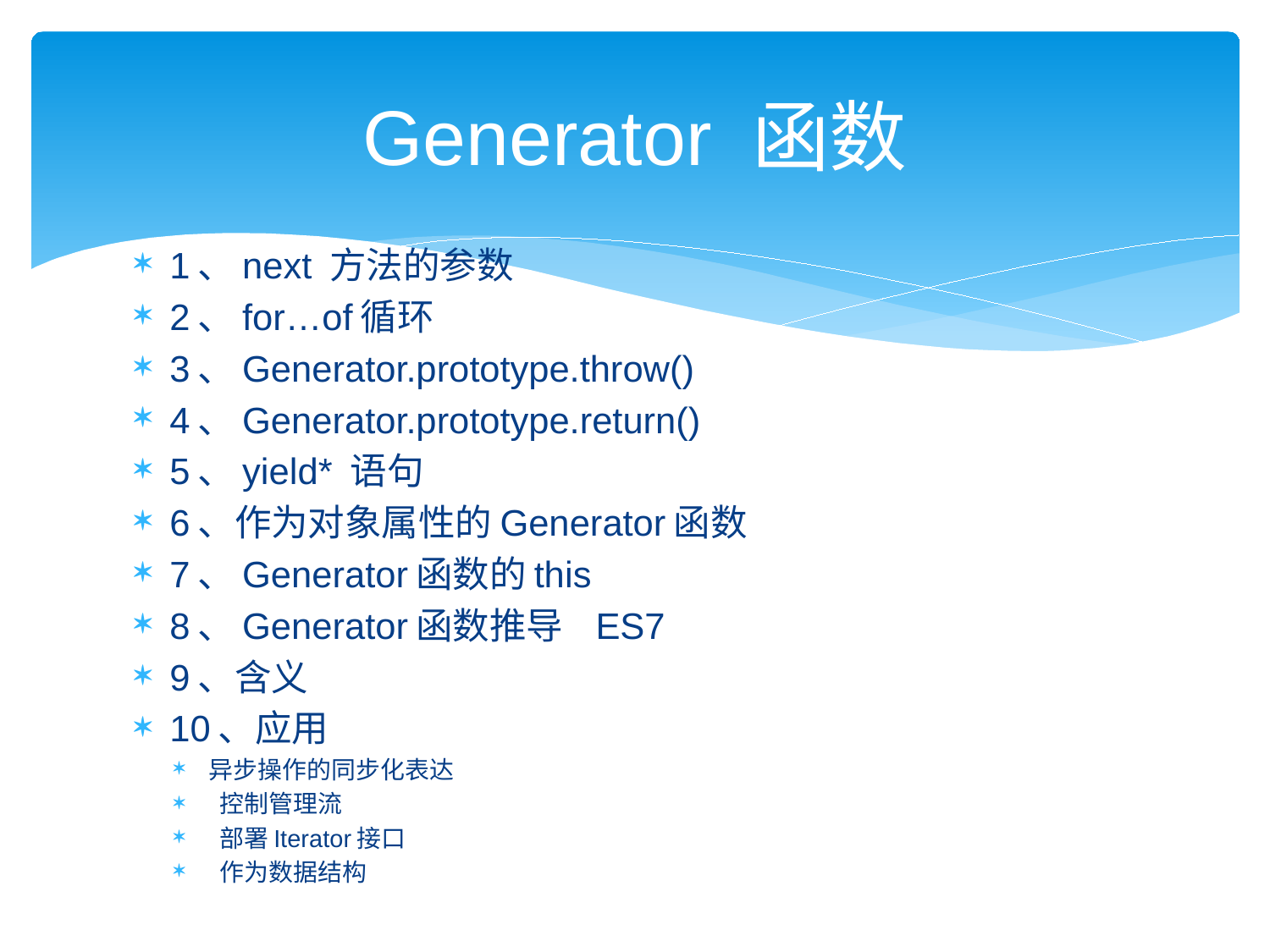

# Generator 函数
1、next 方法的参数
2、for…of循环
3、Generator.prototype.throw()
4、Generator.prototype.return()
5、yield* 语句
6、作为对象属性的Generator函数
7、Generator函数的this
8、Generator函数推导   ES7
9、含义
10、应用
异步操作的同步化表达
 控制管理流
 部署Iterator接口
 作为数据结构